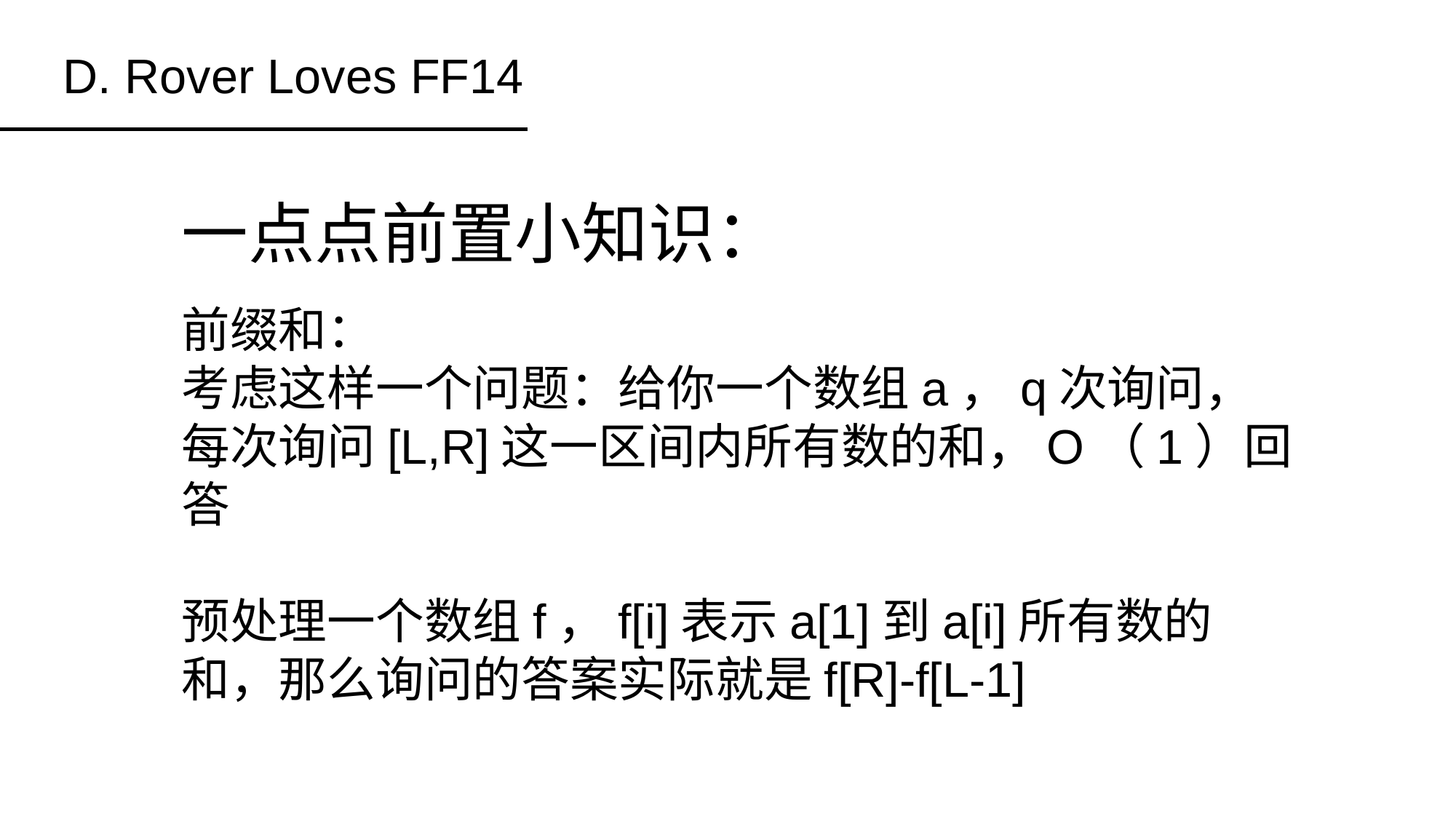

D. Rover Loves FF14
# 一点点前置小知识：
前缀和：
考虑这样一个问题：给你一个数组a，q次询问，每次询问[L,R]这一区间内所有数的和，O（1）回答

预处理一个数组f，f[i]表示a[1]到a[i]所有数的和，那么询问的答案实际就是f[R]-f[L-1]